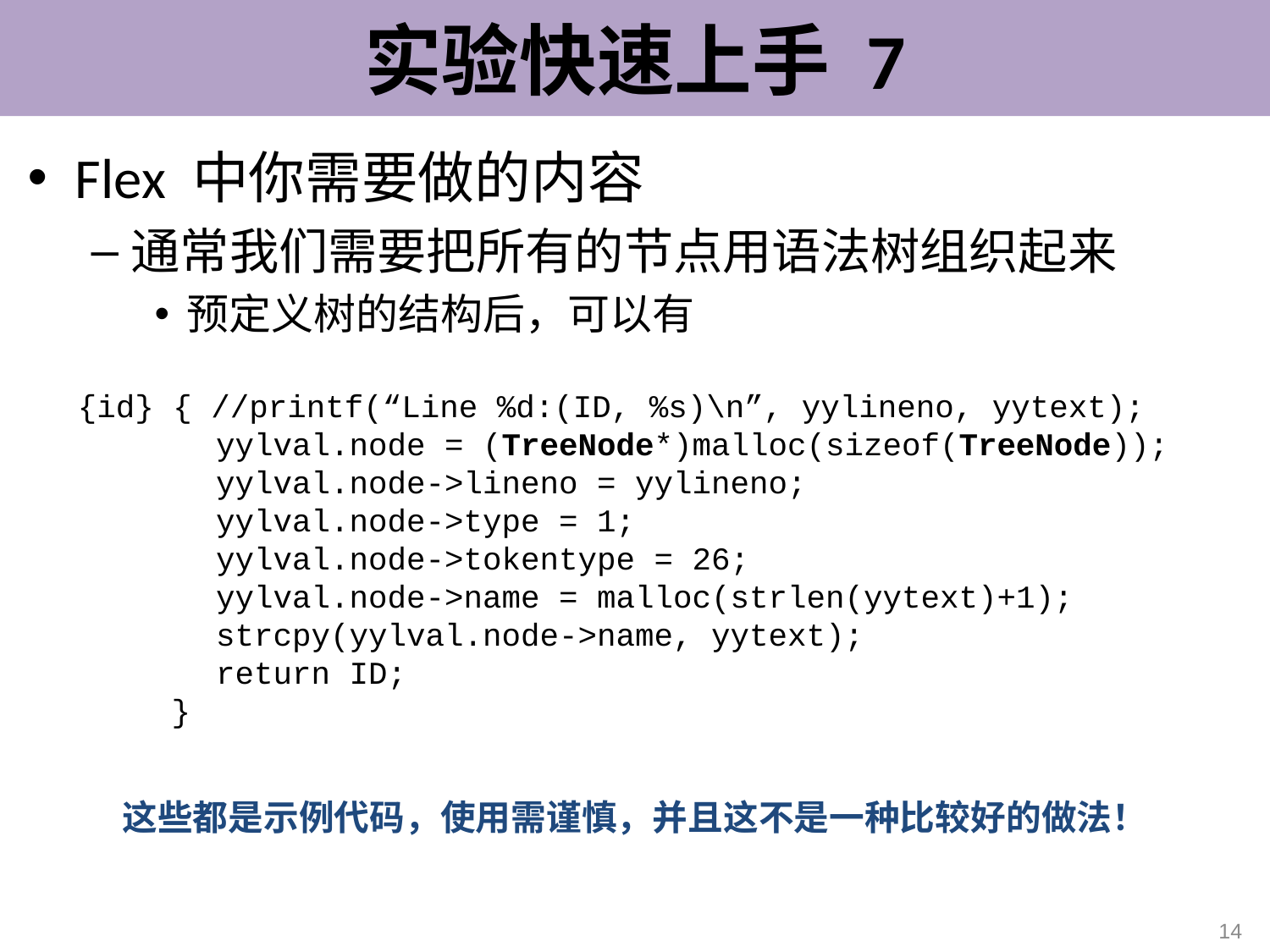

# 实验快速上手 7
Flex 中你需要做的内容
通常我们需要把所有的节点用语法树组织起来
预定义树的结构后，可以有
{id} { //printf(“Line %d:(ID, %s)\n”, yylineno, yytext);
 yylval.node = (TreeNode*)malloc(sizeof(TreeNode));
 yylval.node->lineno = yylineno;
 yylval.node->type = 1;
 yylval.node->tokentype = 26;
 yylval.node->name = malloc(strlen(yytext)+1);
 strcpy(yylval.node->name, yytext);
 return ID;
  }
这些都是示例代码，使用需谨慎，并且这不是一种比较好的做法！
14